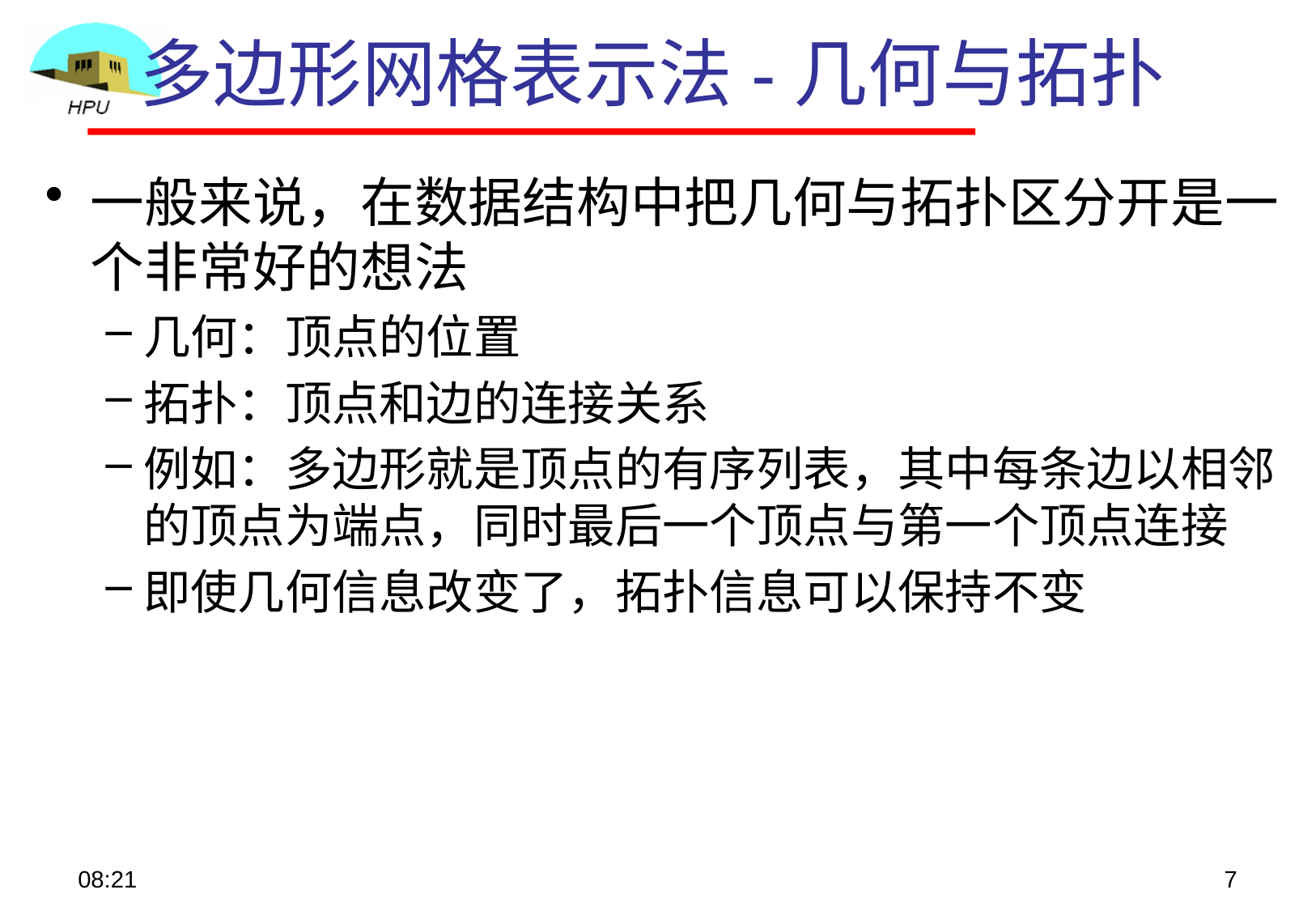

# 多边形网格表示法-几何与拓扑
一般来说，在数据结构中把几何与拓扑区分开是一个非常好的想法
几何：顶点的位置
拓扑：顶点和边的连接关系
例如：多边形就是顶点的有序列表，其中每条边以相邻的顶点为端点，同时最后一个顶点与第一个顶点连接
即使几何信息改变了，拓扑信息可以保持不变
08:21
7